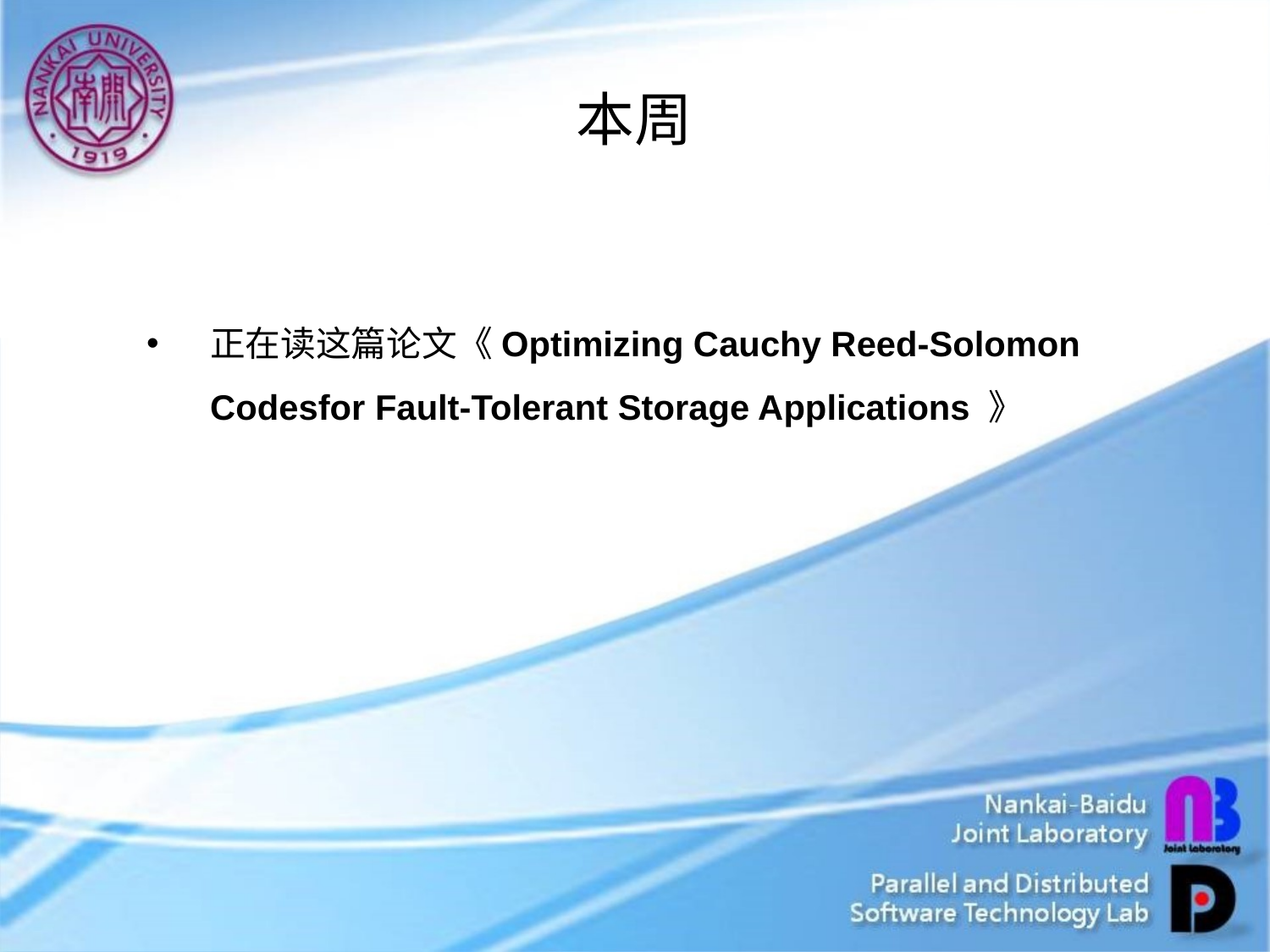

# 本周

正在读这篇论文《Optimizing Cauchy Reed-Solomon Codesfor Fault-Tolerant Storage Applications 》